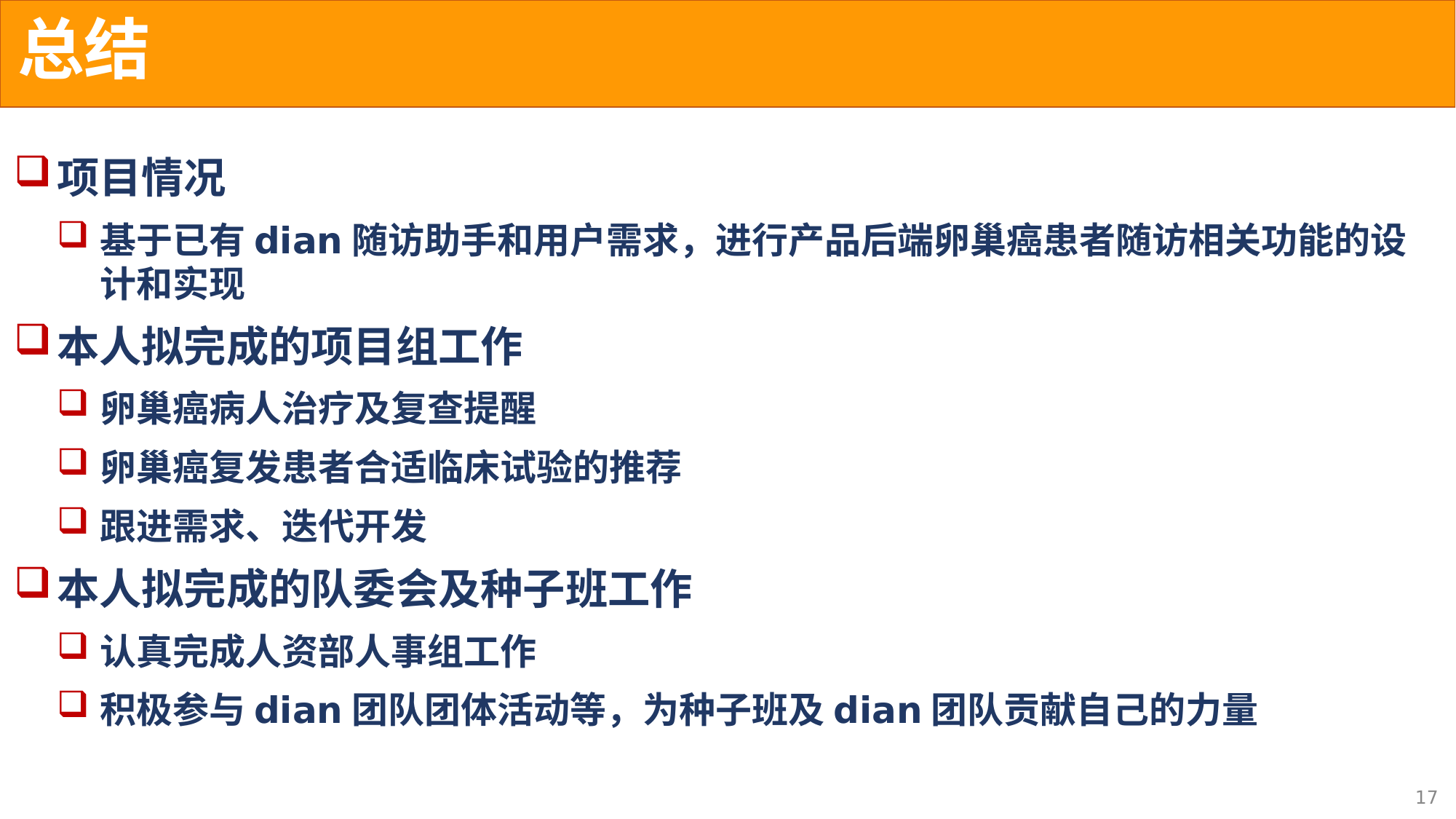

# 总结
项目情况
基于已有dian随访助手和用户需求，进行产品后端卵巢癌患者随访相关功能的设计和实现
本人拟完成的项目组工作
卵巢癌病人治疗及复查提醒
卵巢癌复发患者合适临床试验的推荐
跟进需求、迭代开发
本人拟完成的队委会及种子班工作
认真完成人资部人事组工作
积极参与dian团队团体活动等，为种子班及dian团队贡献自己的力量

17